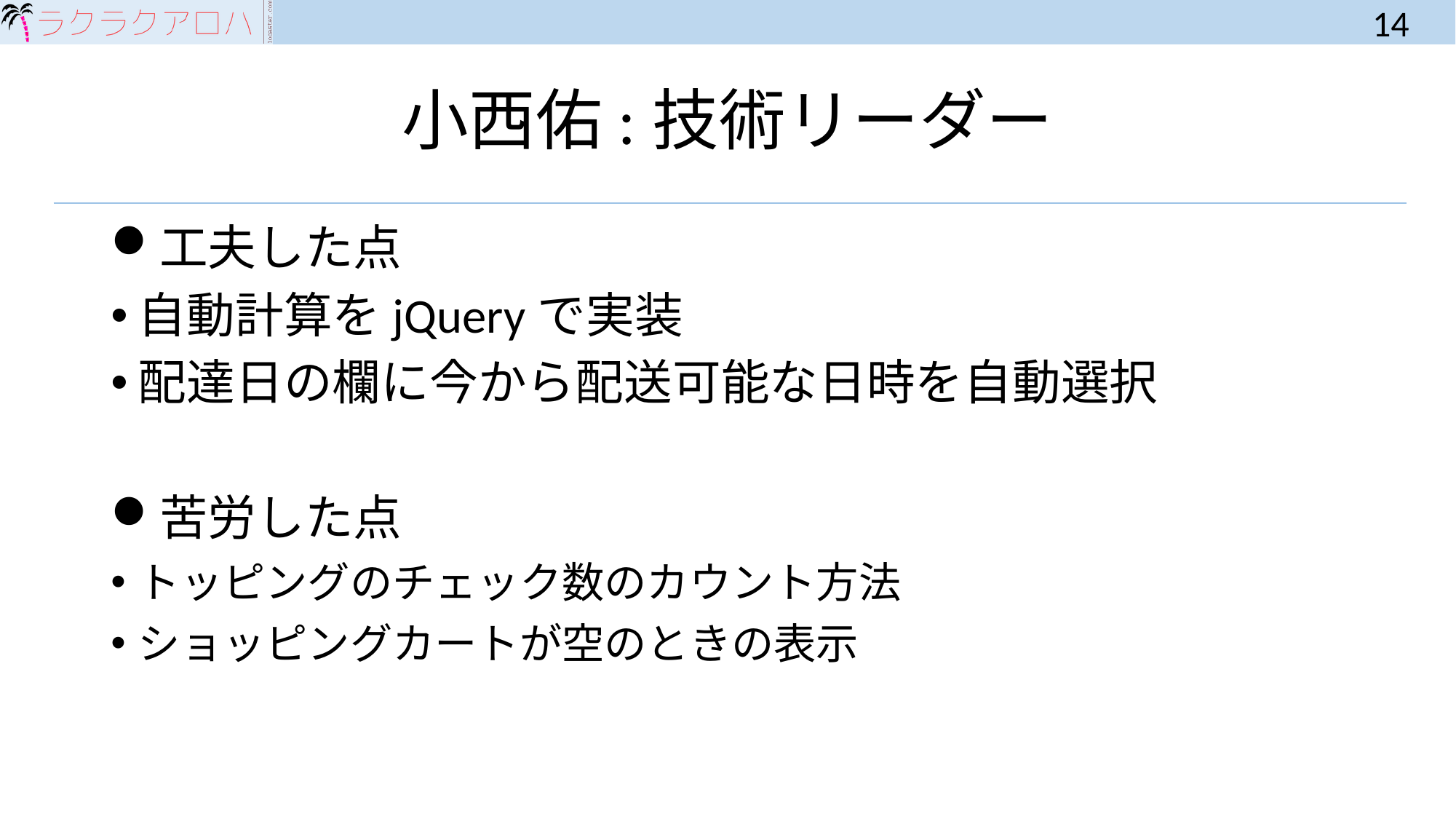

14
# 小西佑:技術リーダー
工夫した点
自動計算をjQueryで実装
配達日の欄に今から配送可能な日時を自動選択

苦労した点
トッピングのチェック数のカウント方法
ショッピングカートが空のときの表示